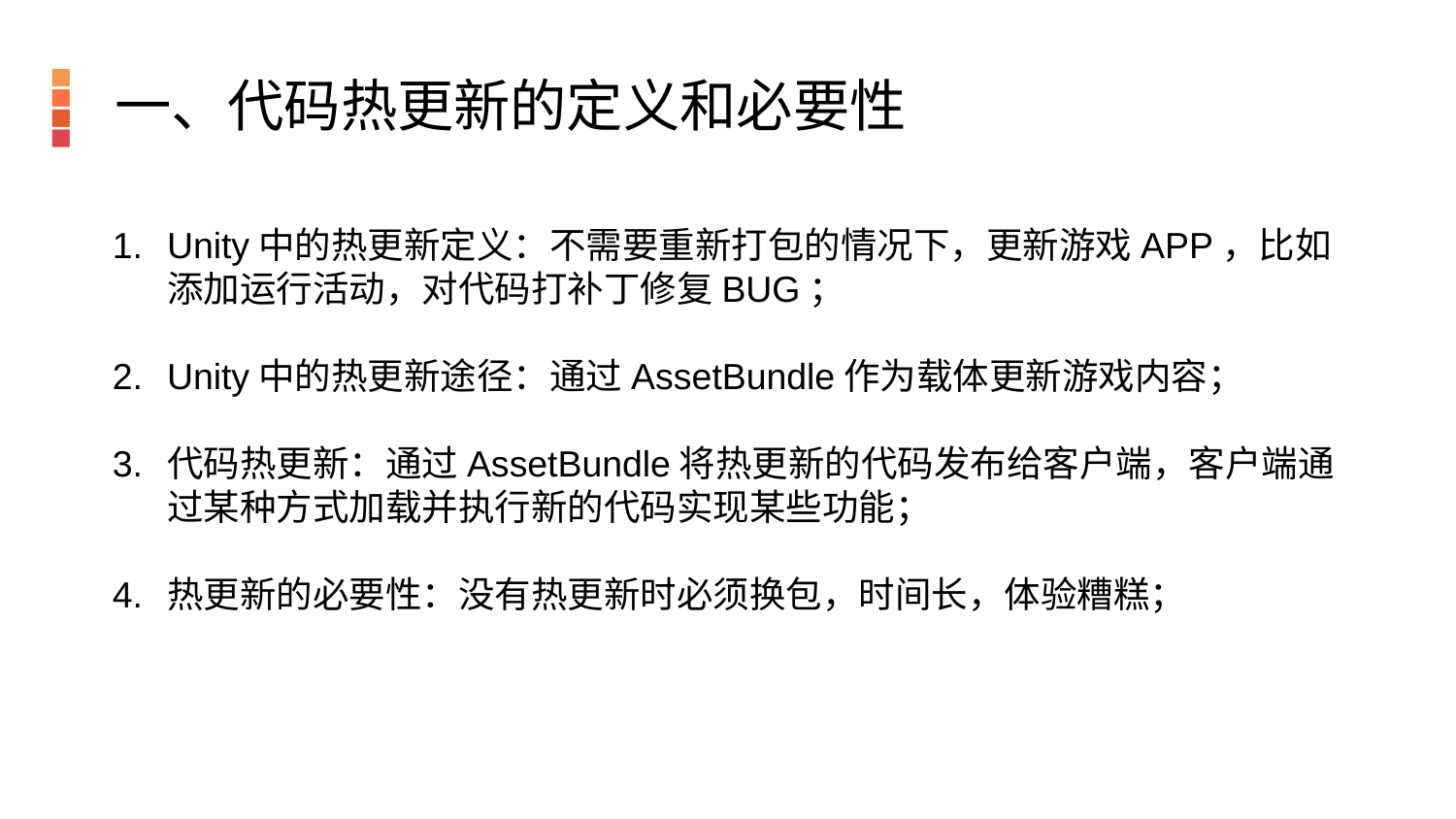

# 一、代码热更新的定义和必要性
Unity中的热更新定义：不需要重新打包的情况下，更新游戏APP，比如添加运行活动，对代码打补丁修复BUG；

Unity中的热更新途径：通过AssetBundle作为载体更新游戏内容；

代码热更新：通过AssetBundle将热更新的代码发布给客户端，客户端通过某种方式加载并执行新的代码实现某些功能；

热更新的必要性：没有热更新时必须换包，时间长，体验糟糕；